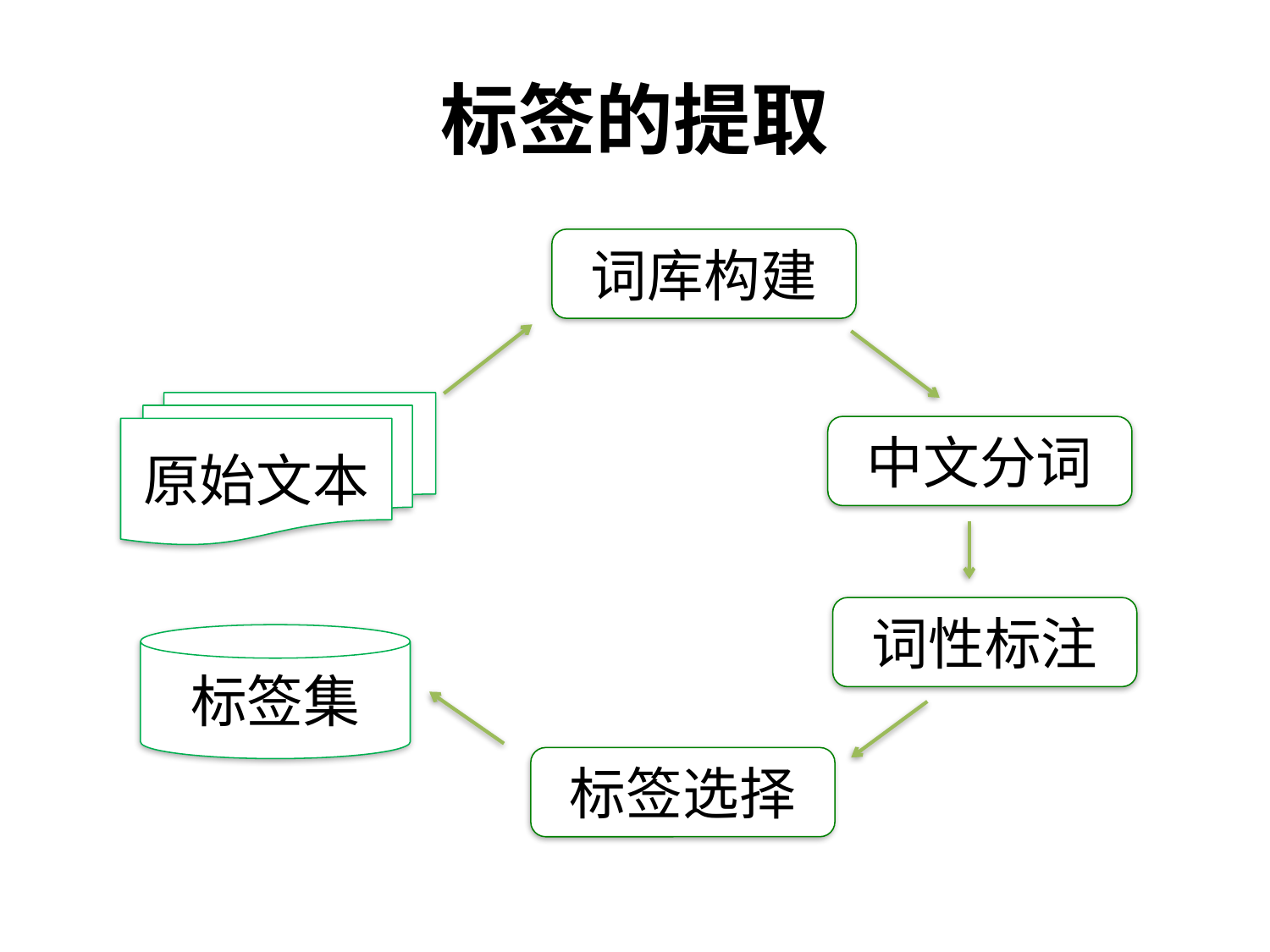

# 标签的提取
词库构建
原始文本
中文分词
词性标注
标签集
标签选择